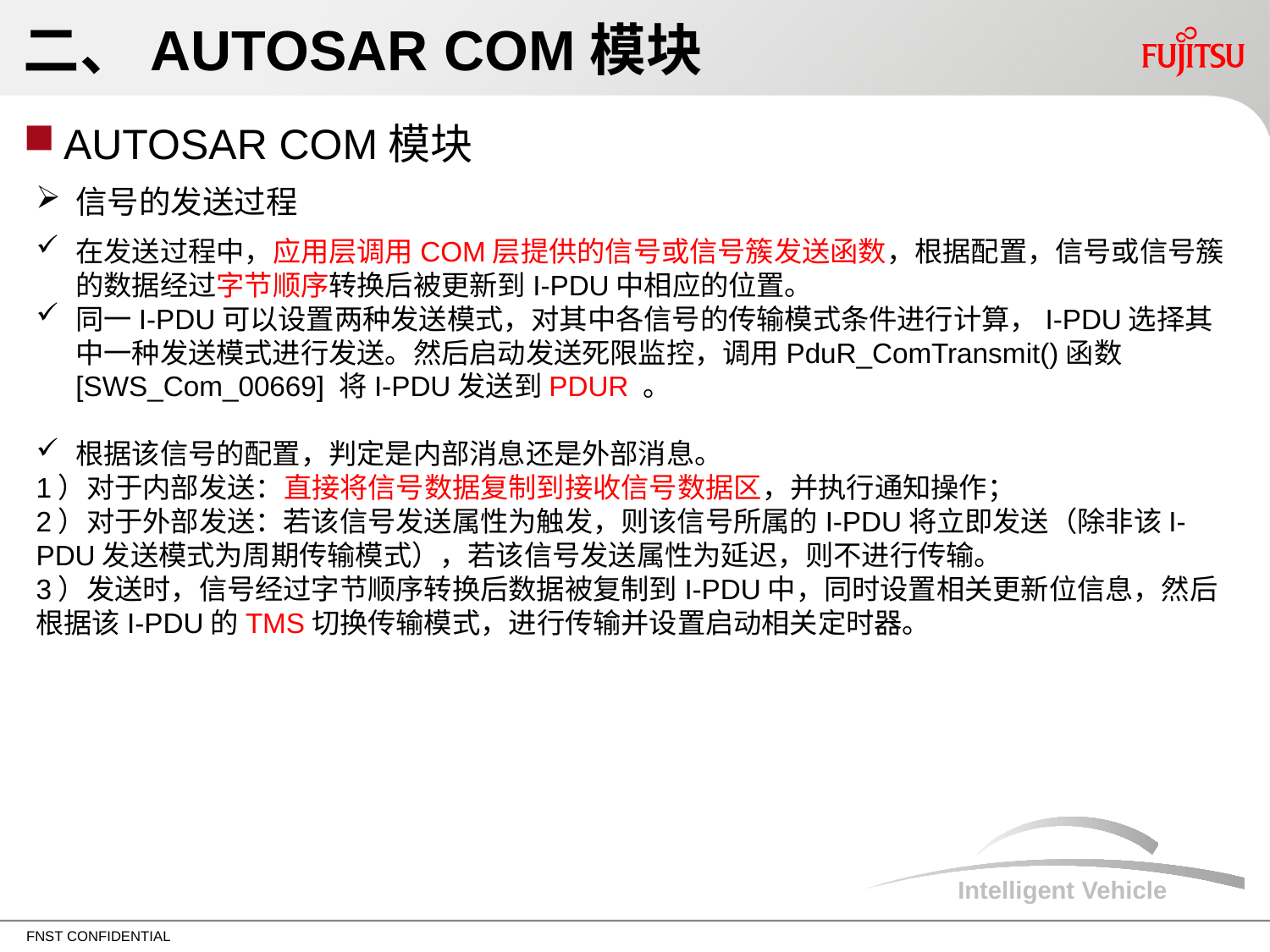

# 二、AUTOSAR COM模块
AUTOSAR COM模块
信号的发送过程
在发送过程中，应用层调用COM层提供的信号或信号簇发送函数，根据配置，信号或信号簇的数据经过字节顺序转换后被更新到I-PDU中相应的位置。
同一I-PDU可以设置两种发送模式，对其中各信号的传输模式条件进行计算，I-PDU选择其中一种发送模式进行发送。然后启动发送死限监控，调用PduR_ComTransmit()函数   [SWS_Com_00669] 将I-PDU发送到PDUR 。

根据该信号的配置，判定是内部消息还是外部消息。
1）对于内部发送：直接将信号数据复制到接收信号数据区，并执行通知操作；
2）对于外部发送：若该信号发送属性为触发，则该信号所属的I-PDU将立即发送（除非该I-PDU发送模式为周期传输模式），若该信号发送属性为延迟，则不进行传输。
3）发送时，信号经过字节顺序转换后数据被复制到I-PDU中，同时设置相关更新位信息，然后根据该I-PDU的TMS切换传输模式，进行传输并设置启动相关定时器。